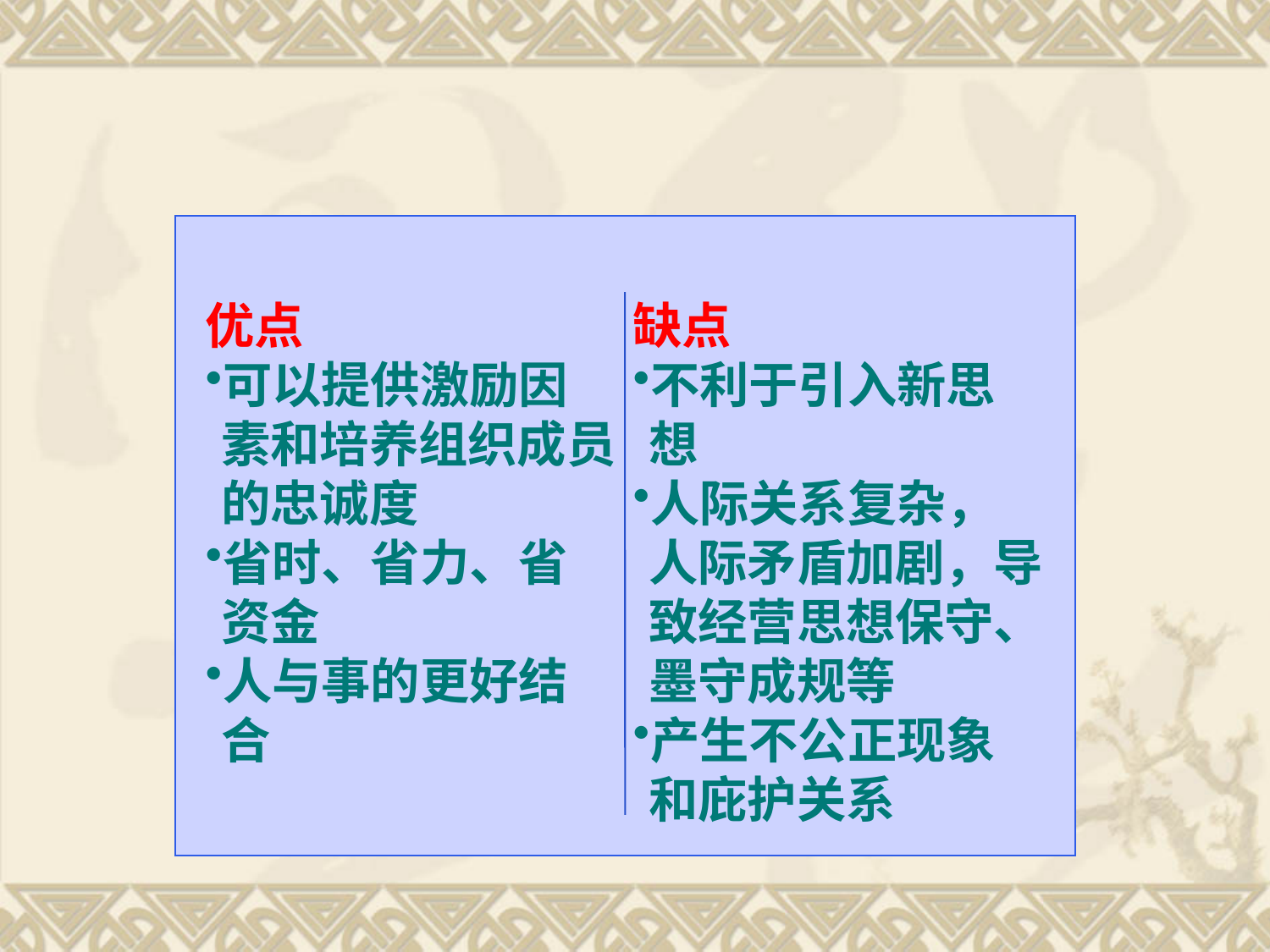

优点
可以提供激励因素和培养组织成员的忠诚度
省时、省力、省资金
人与事的更好结合
缺点
不利于引入新思想
人际关系复杂，人际矛盾加剧，导致经营思想保守、墨守成规等
产生不公正现象和庇护关系